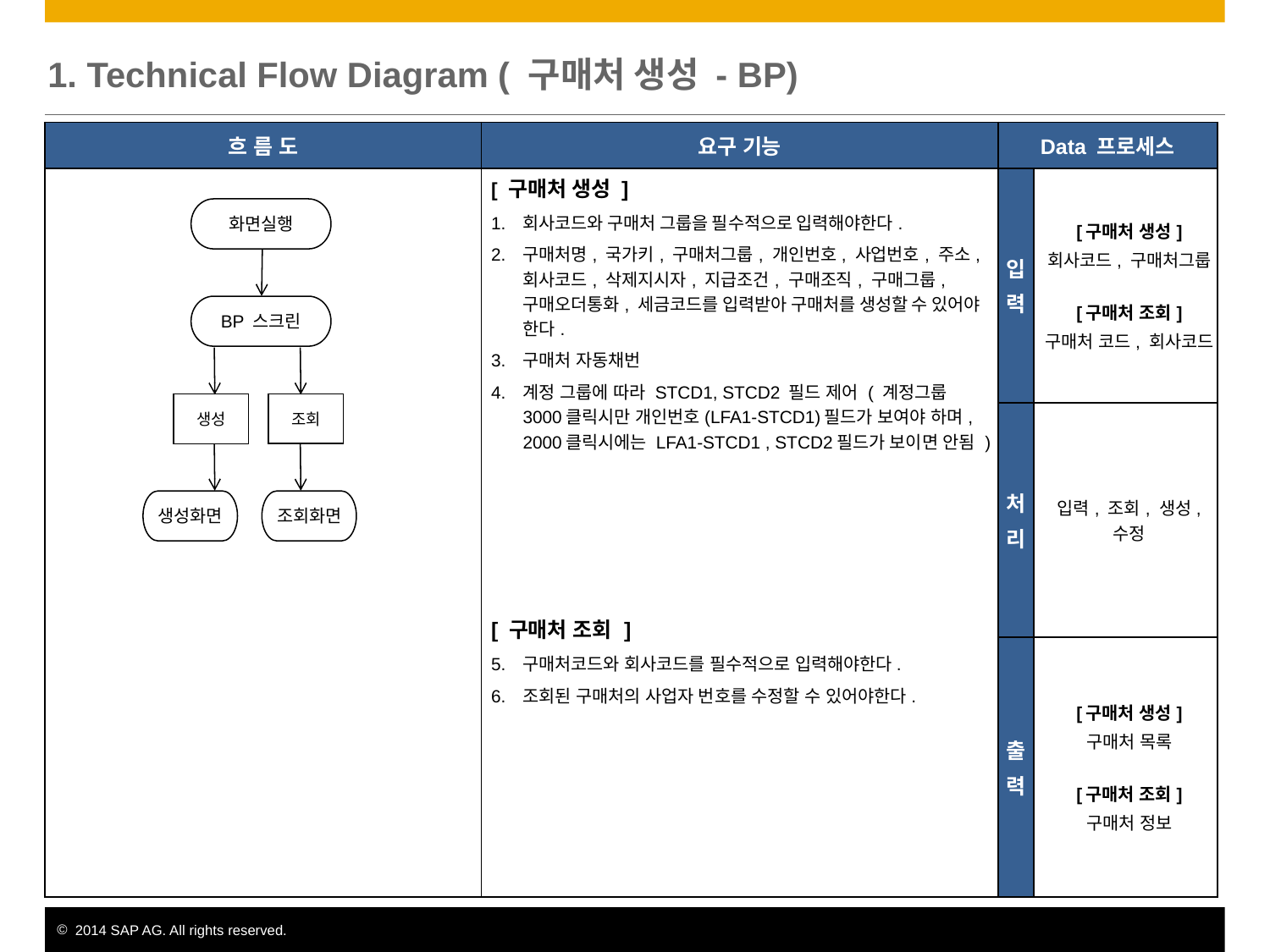

# 1. Technical Flow Diagram ( 구매처 생성 - BP)
| 흐 름 도 | 요구 기능 | Data 프로세스 |  |
| --- | --- | --- | --- |
|  | [ 구매처 생성 ] 회사코드와 구매처 그룹을 필수적으로 입력해야한다. 구매처명, 국가키, 구매처그룹, 개인번호, 사업번호, 주소, 회사코드, 삭제지시자, 지급조건, 구매조직, 구매그룹, 구매오더통화, 세금코드를 입력받아 구매처를 생성할 수 있어야 한다. 구매처 자동채번 계정 그룹에 따라 STCD1, STCD2 필드 제어 ( 계정그룹 3000클릭시만 개인번호(LFA1-STCD1)필드가 보여야 하며, 2000클릭시에는 LFA1-STCD1 , STCD2필드가 보이면 안됨 ) [ 구매처 조회 ] 구매처코드와 회사코드를 필수적으로 입력해야한다. 조회된 구매처의 사업자 번호를 수정할 수 있어야한다. | 입 력 | [구매처 생성] 회사코드, 구매처그룹 [구매처 조회] 구매처 코드, 회사코드 |
|  |  | 처 리 | 입력, 조회, 생성, 수정 |
|  |  | 출 력 | [구매처 생성] 구매처 목록 [구매처 조회] 구매처 정보 |
화면실행
BP 스크린
조회
생성
생성화면
조회화면